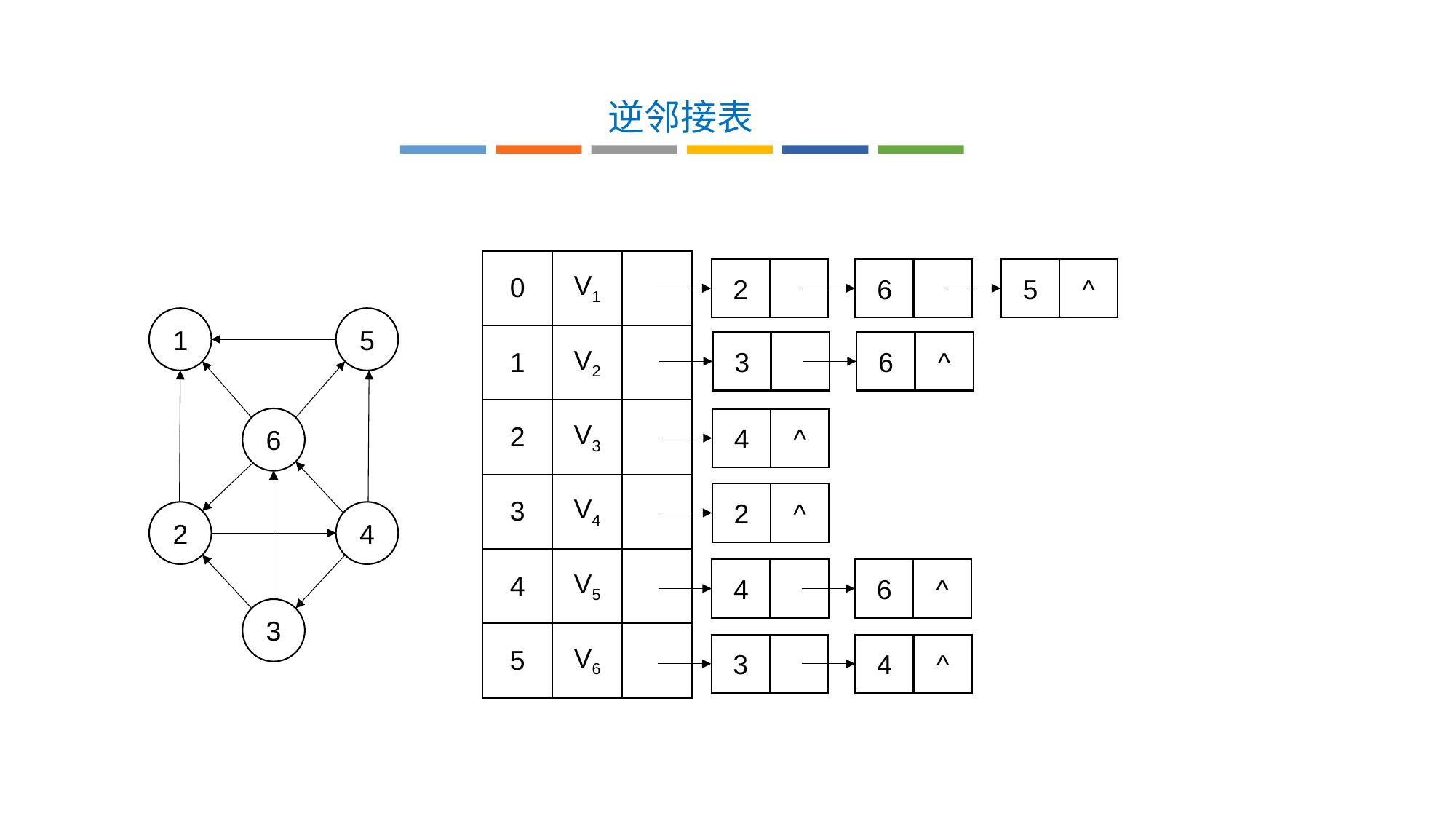

逆邻接表
| 0 | V1 |  |
| --- | --- | --- |
| 1 | V2 |  |
| 2 | V3 |  |
| 3 | V4 |  |
| 4 | V5 |  |
| 5 | V6 |  |
2

6

5
^
1
5
3

6
^
6
4
^
2
^
2
4
4

6
^
3
3

4
^